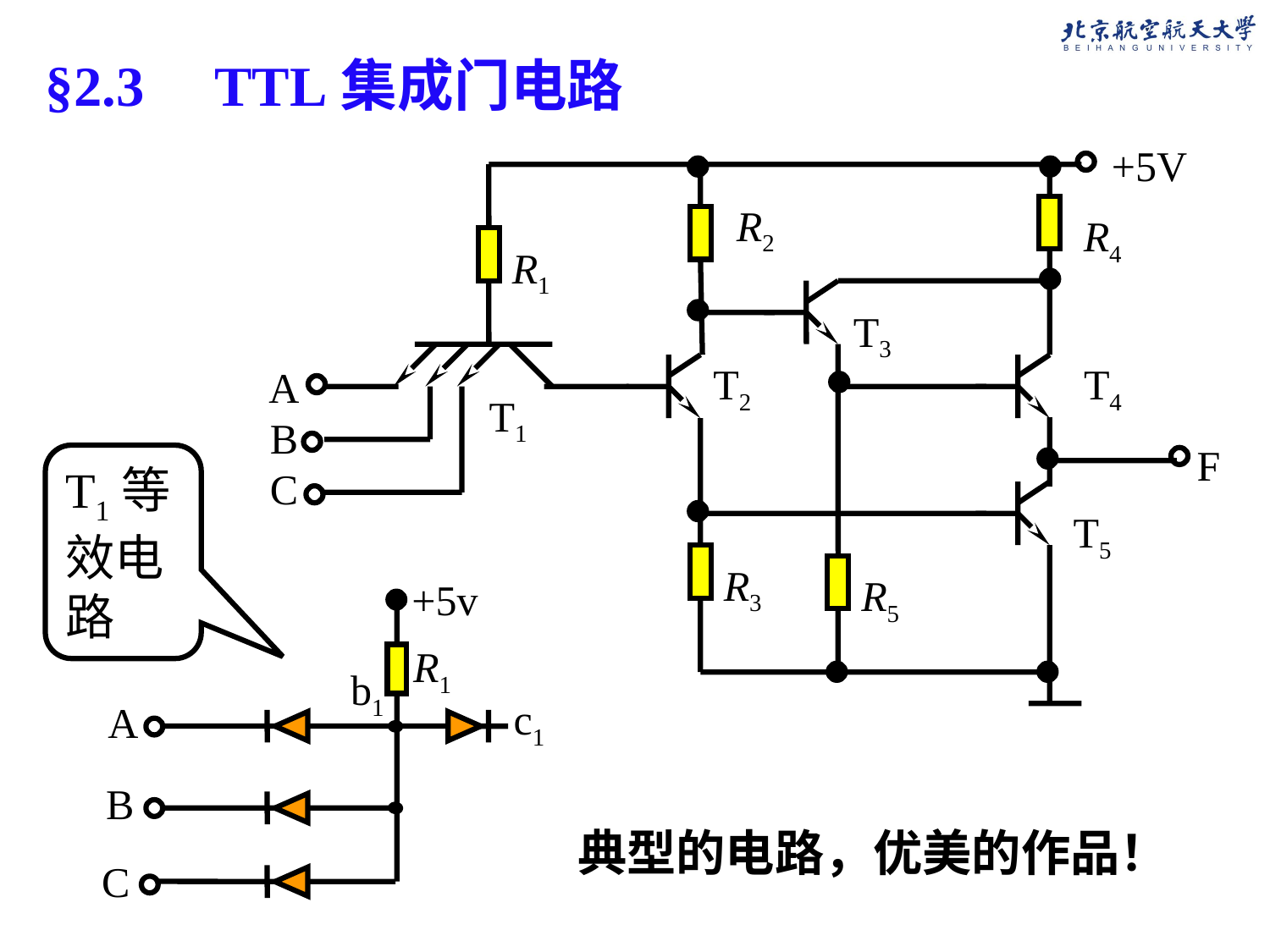

§2.3     TTL集成门电路
+5V

R2

R4

R1

T3

A
B
C

T2

T4

T1

F

T5

R3

R5

T1等效电路
+5v

R1

b1
A
c1

B

C

典型的电路，优美的作品！